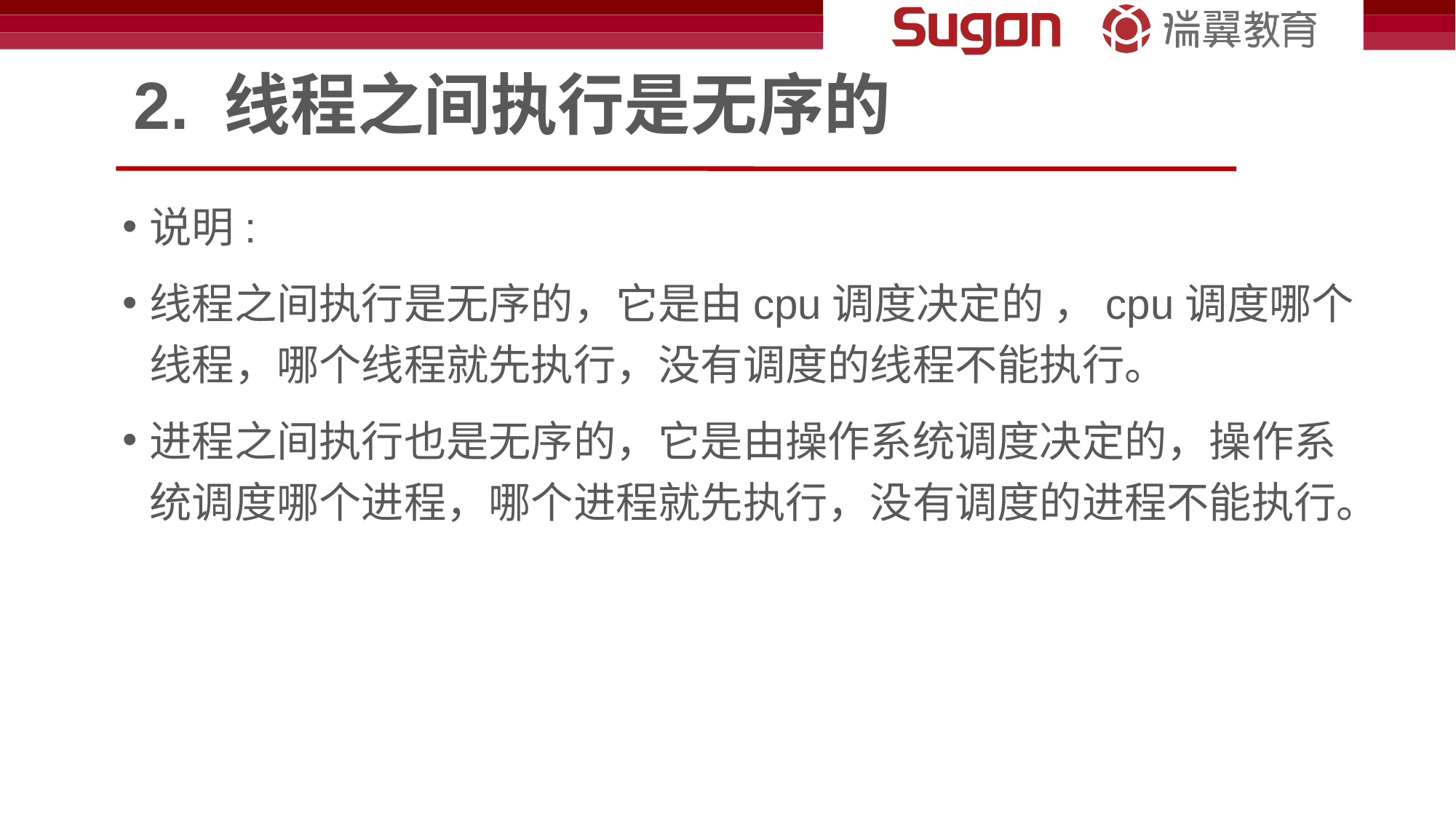

# 2. 线程之间执行是无序的
说明:
线程之间执行是无序的，它是由cpu调度决定的 ，cpu调度哪个线程，哪个线程就先执行，没有调度的线程不能执行。
进程之间执行也是无序的，它是由操作系统调度决定的，操作系统调度哪个进程，哪个进程就先执行，没有调度的进程不能执行。